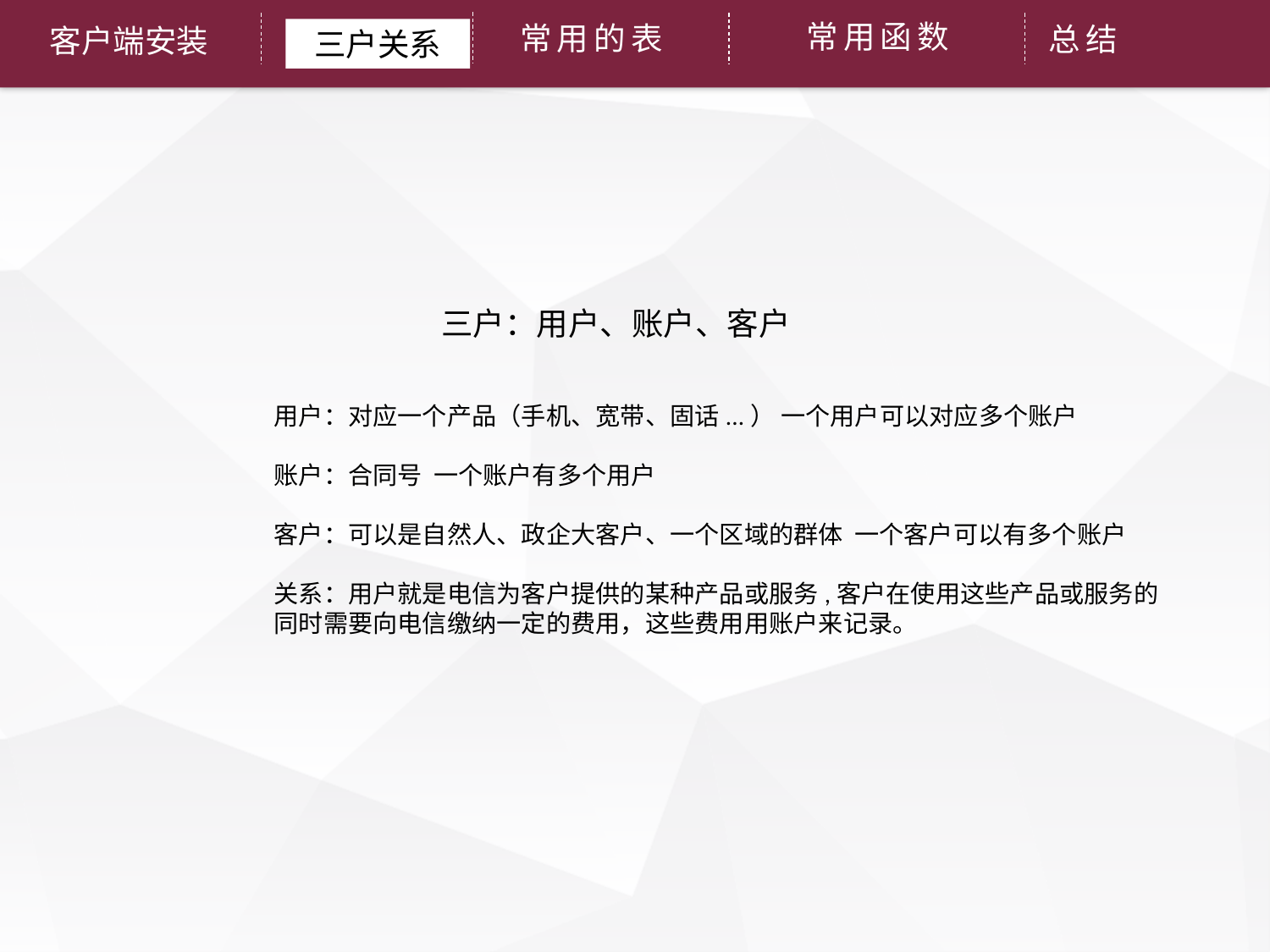

常用函数
常用的表
总结
客户端安装
三户关系
三户：用户、账户、客户
用户：对应一个产品（手机、宽带、固话...） 一个用户可以对应多个账户

账户：合同号  一个账户有多个用户

客户：可以是自然人、政企大客户、一个区域的群体  一个客户可以有多个账户

关系：用户就是电信为客户提供的某种产品或服务,客户在使用这些产品或服务的同时需要向电信缴纳一定的费用，这些费用用账户来记录。